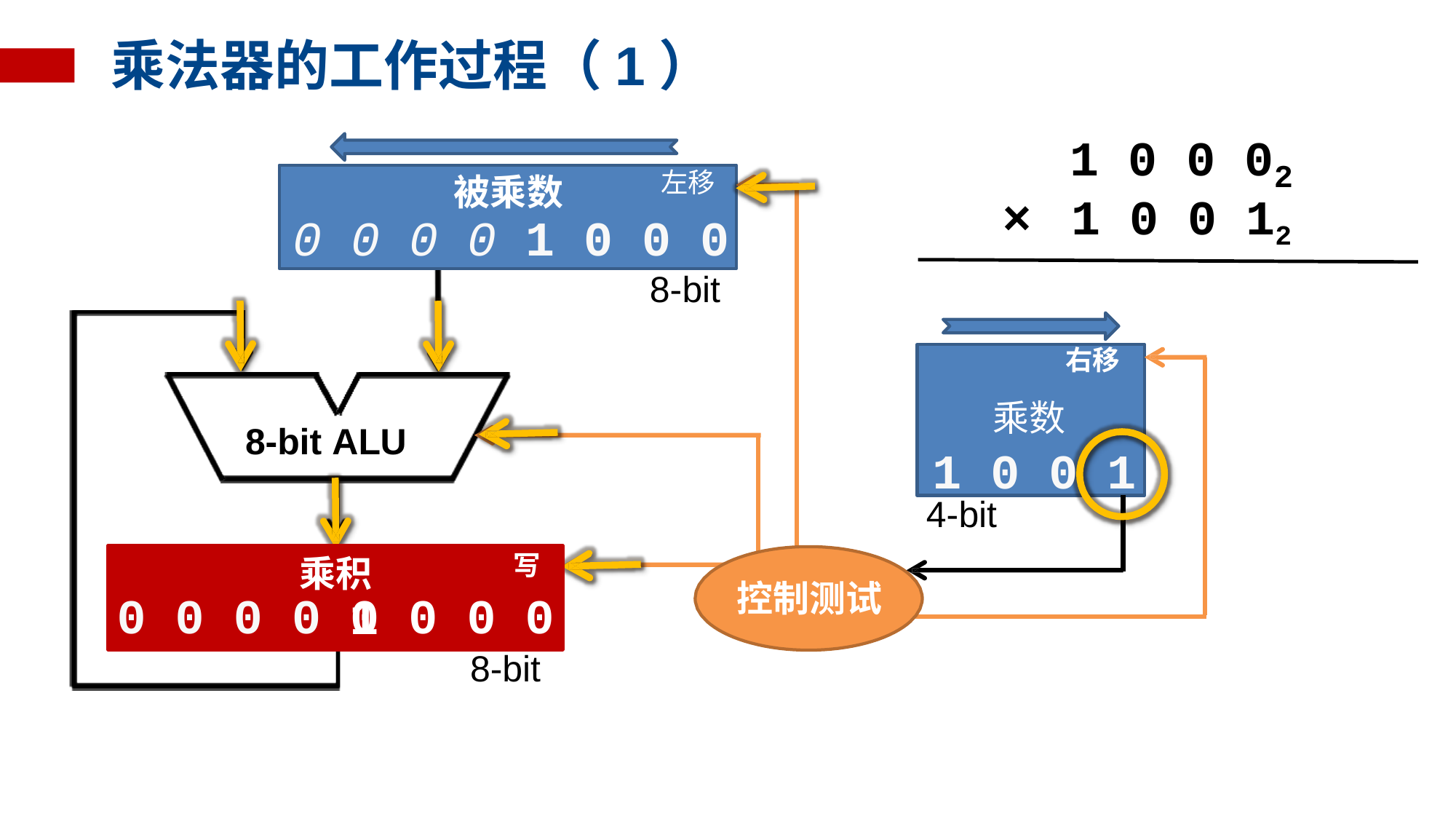

# 乘法器的工作过程（1）
1 0 0 0

2

左移
被乘数

×	1 0 0 12
0 0 0 0 1 0 0 0

8-bit

      右移
乘数
1 0 0 1

8-bit ALU

4-bit

写
Write
乘积
Product

控制测试
0 0 0 0 0 0 0 0

0
0
0
0
1
0
0
0
0
0
0
0
0
0
0
0
1

8-bit